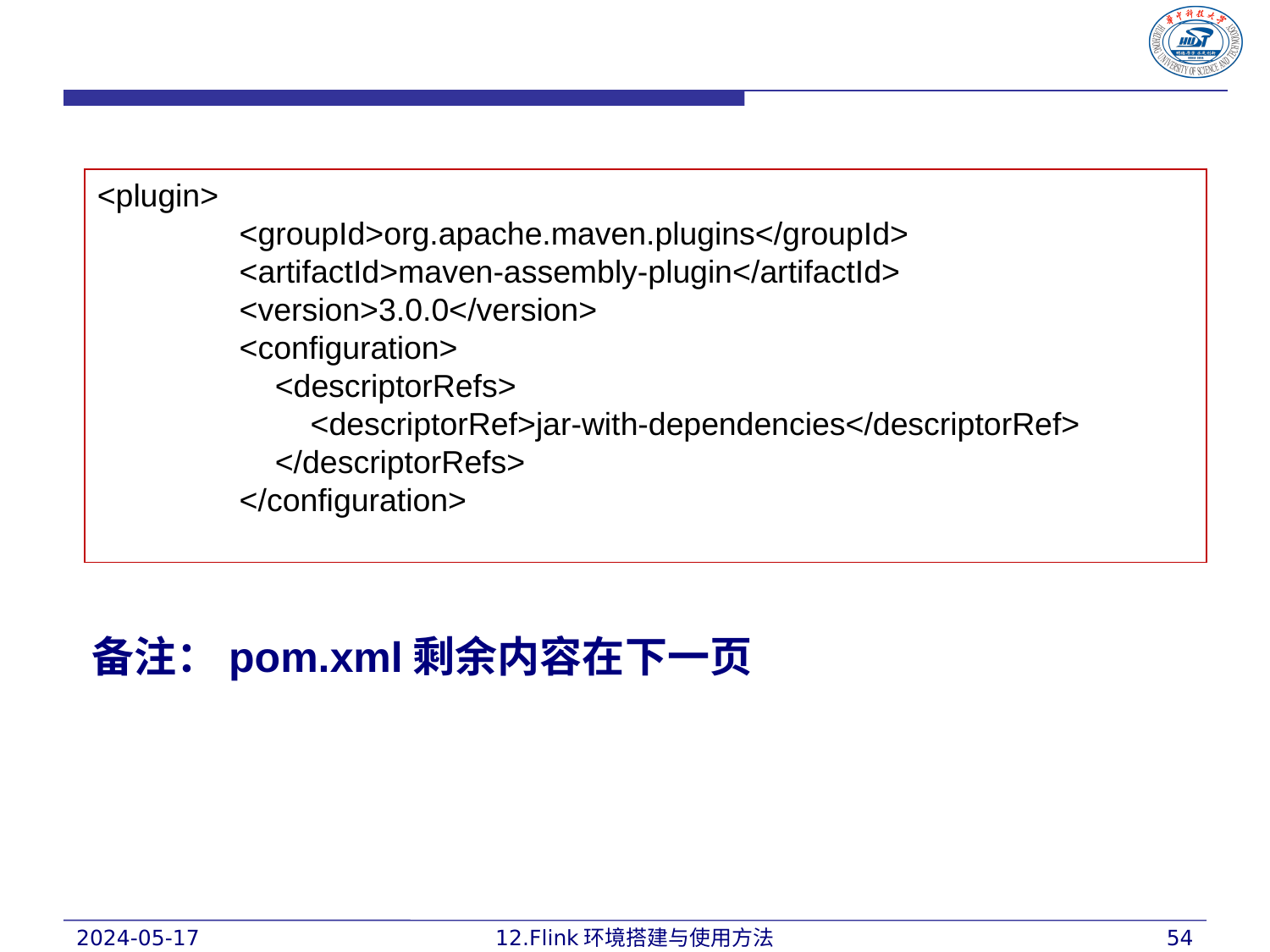

<plugin>
                <groupId>org.apache.maven.plugins</groupId>
                <artifactId>maven-assembly-plugin</artifactId>
                <version>3.0.0</version>
                <configuration>
                    <descriptorRefs>
                        <descriptorRef>jar-with-dependencies</descriptorRef>
                    </descriptorRefs>
                </configuration>

备注：pom.xml剩余内容在下一页
2024-05-17
12.Flink环境搭建与使用方法
54